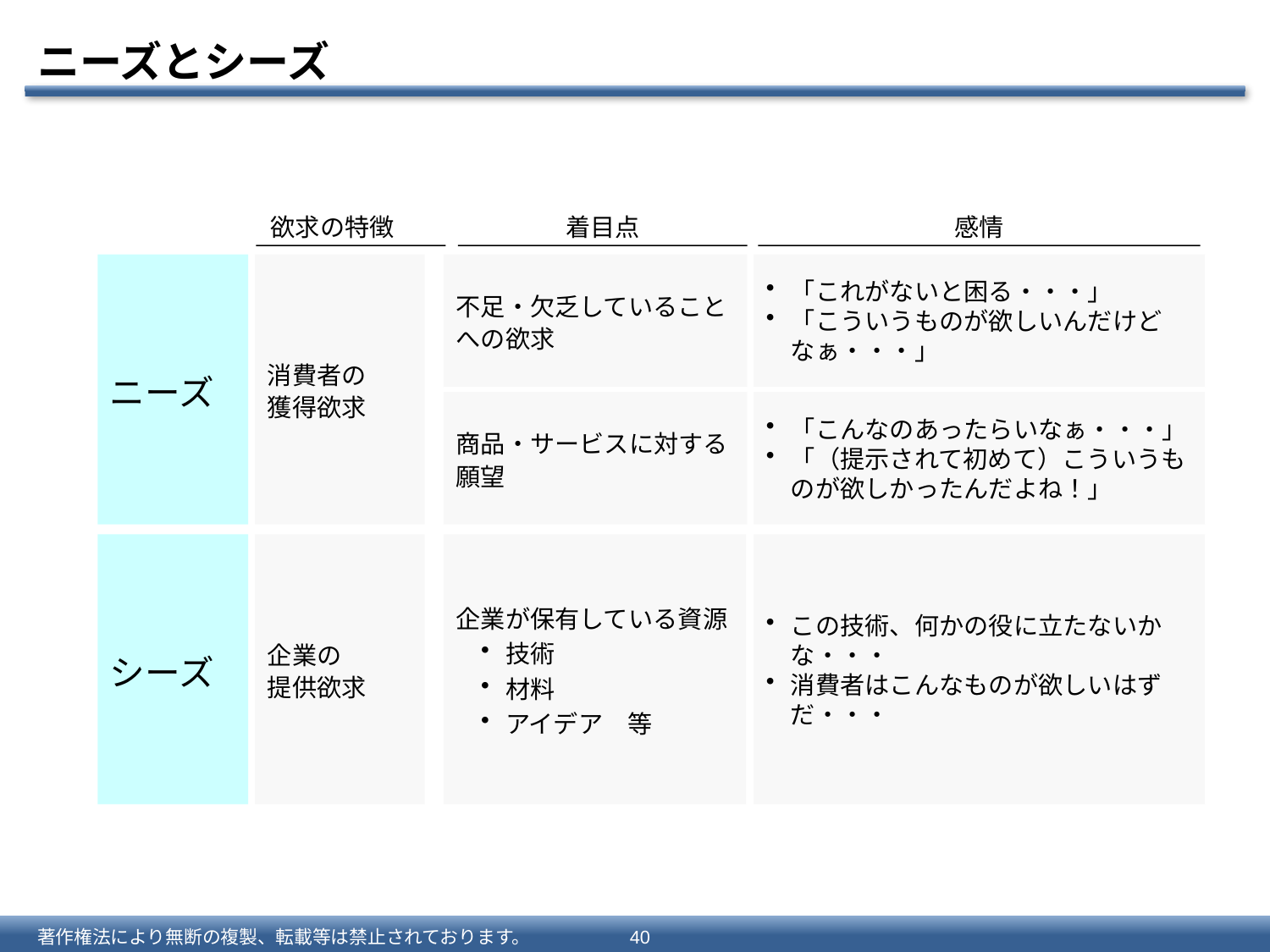

# ニーズとシーズ
欲求の特徴

着目点
感情

ニーズ
消費者の
獲得欲求
不足・欠乏していることへの欲求
「これがないと困る・・・」
「こういうものが欲しいんだけどなぁ・・・」
商品・サービスに対する願望
「こんなのあったらいなぁ・・・」
「（提示されて初めて）こういうものが欲しかったんだよね！」
シーズ
企業の
提供欲求
企業が保有している資源
技術
材料
アイデア　等
この技術、何かの役に立たないかな・・・
消費者はこんなものが欲しいはずだ・・・